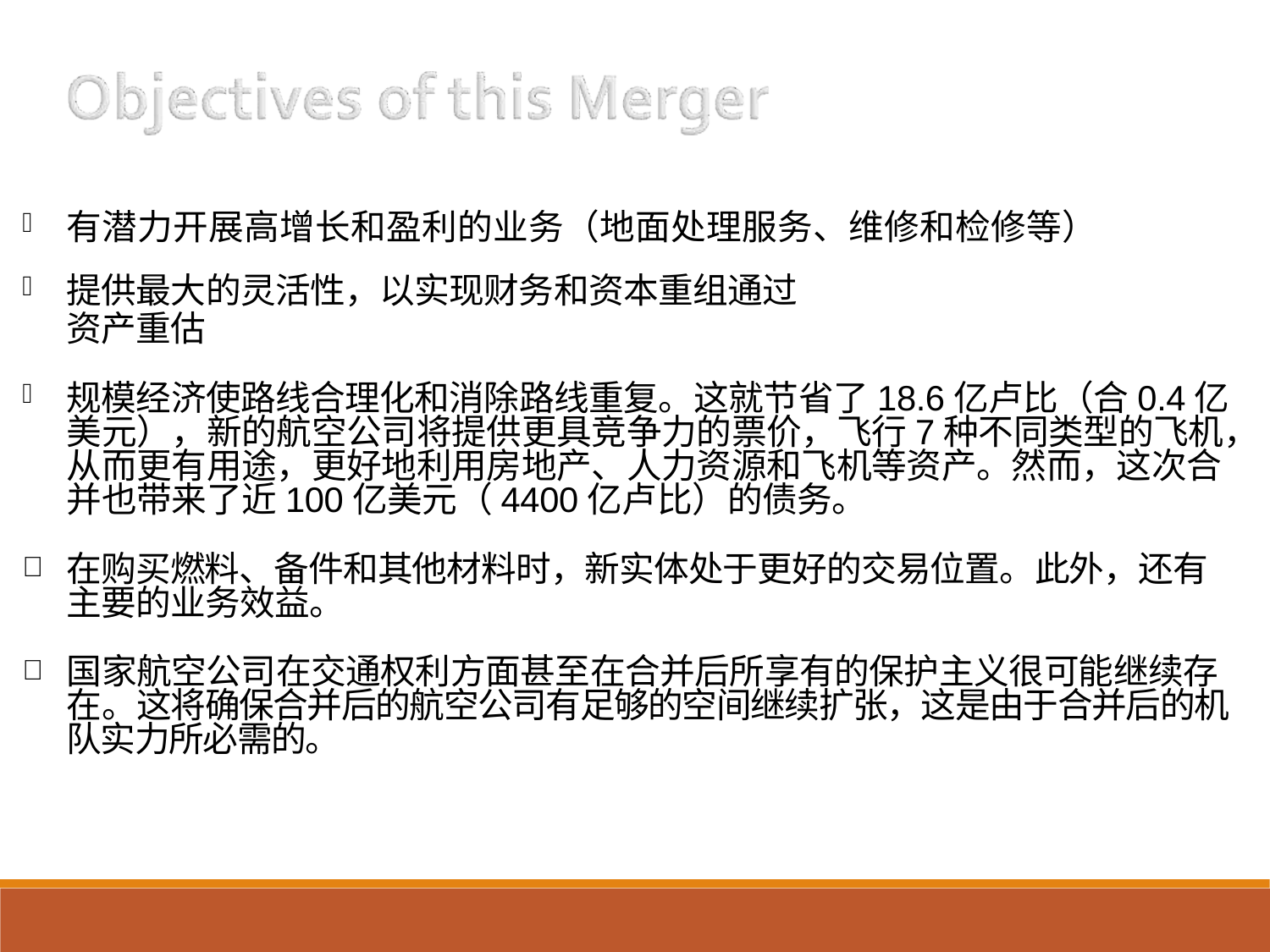

有潜力开展高增长和盈利的业务（地面处理服务、维修和检修等）
提供最大的灵活性，以实现财务和资本重组通过
资产重估

规模经济使路线合理化和消除路线重复。这就节省了18.6亿卢比（合0.4亿美元），新的航空公司将提供更具竞争力的票价，飞行7种不同类型的飞机，从而更有用途，更好地利用房地产、人力资源和飞机等资产。然而，这次合并也带来了近100亿美元（4400亿卢比）的债务。

在购买燃料、备件和其他材料时，新实体处于更好的交易位置。此外，还有主要的业务效益。

国家航空公司在交通权利方面甚至在合并后所享有的保护主义很可能继续存在。这将确保合并后的航空公司有足够的空间继续扩张，这是由于合并后的机队实力所必需的。